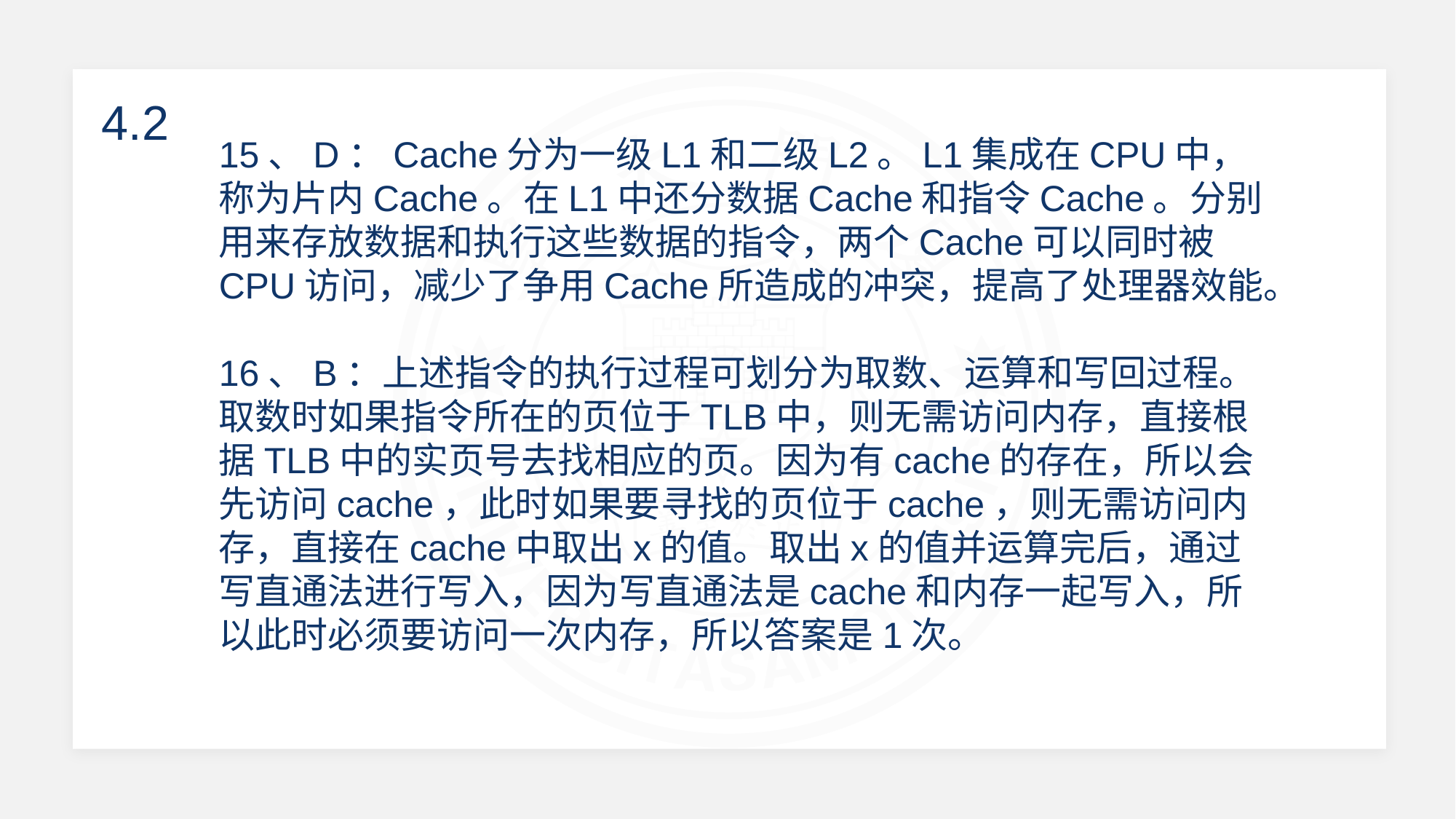

4.2
15、D：Cache分为一级L1和二级L2。L1集成在CPU中，称为片内Cache。在L1中还分数据Cache和指令Cache。分别用来存放数据和执行这些数据的指令，两个Cache可以同时被CPU访问，减少了争用Cache所造成的冲突，提高了处理器效能。

16、B：上述指令的执行过程可划分为取数、运算和写回过程。取数时如果指令所在的页位于TLB中，则无需访问内存，直接根据TLB中的实页号去找相应的页。因为有cache的存在，所以会先访问cache，此时如果要寻找的页位于cache，则无需访问内存，直接在cache中取出x的值。取出x的值并运算完后，通过写直通法进行写入，因为写直通法是cache和内存一起写入，所以此时必须要访问一次内存，所以答案是1次。